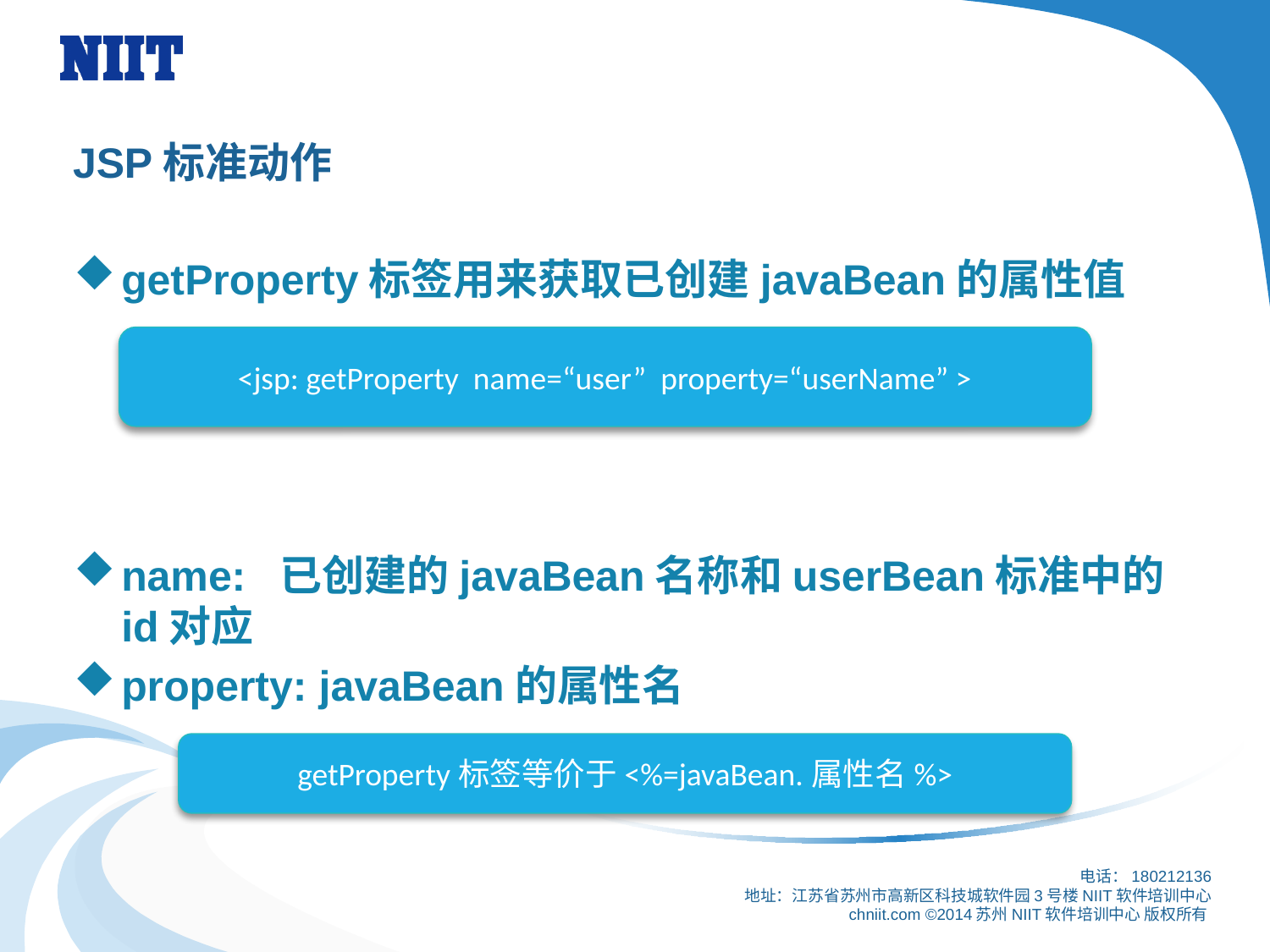

# JSP标准动作
getProperty标签用来获取已创建javaBean的属性值

name:  已创建的javaBean名称和userBean标准中的id对应
property: javaBean的属性名

<jsp: getProperty  name=“user”  property=“userName” >
getProperty标签等价于<%=javaBean.属性名%>